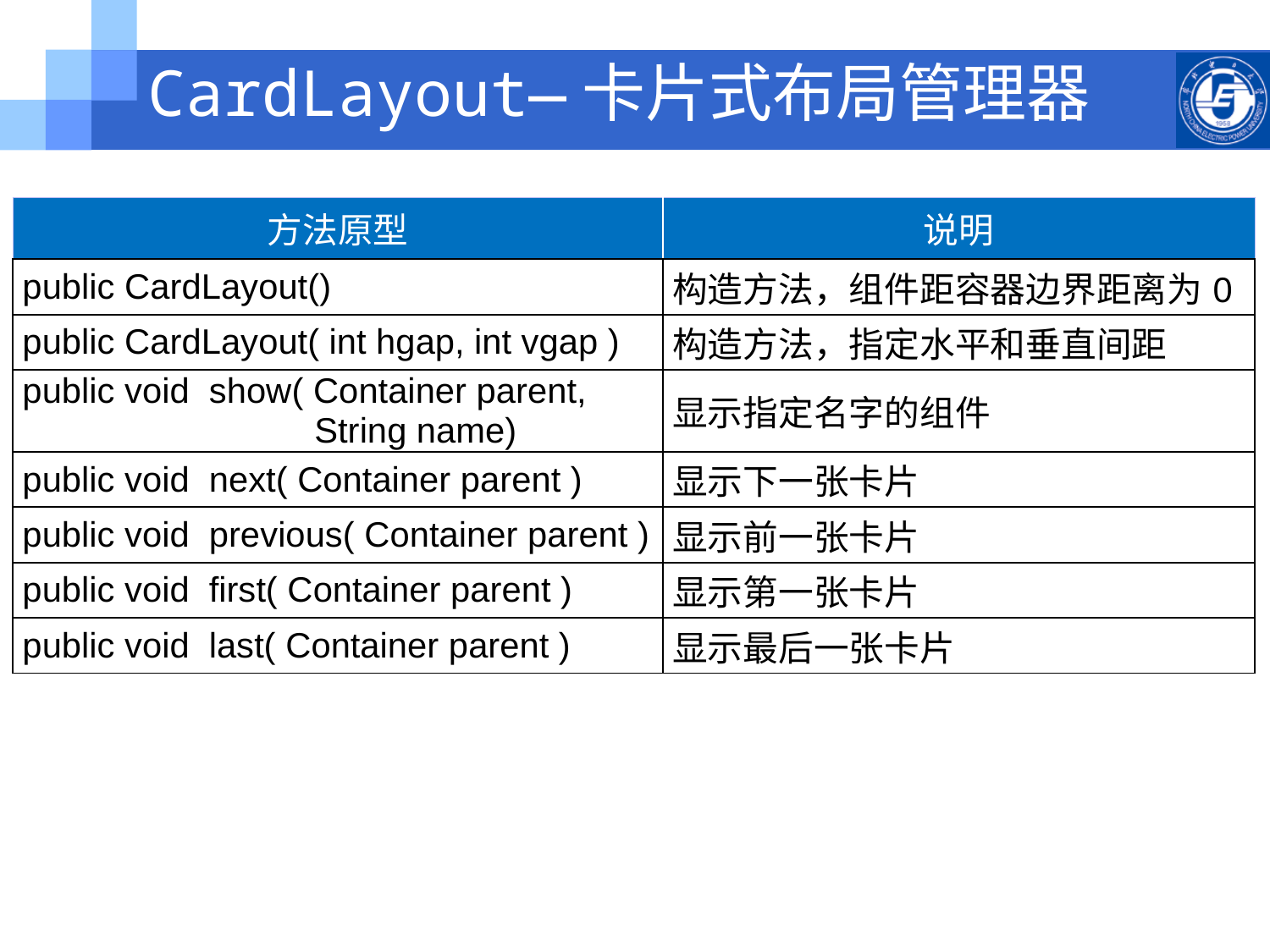

# CardLayout—卡片式布局管理器
| 方法原型 | 说明 |
| --- | --- |
| public CardLayout() | 构造方法，组件距容器边界距离为0 |
| public CardLayout( int hgap, int vgap ) | 构造方法，指定水平和垂直间距 |
| public void show( Container parent, String name) | 显示指定名字的组件 |
| public void next( Container parent ) | 显示下一张卡片 |
| public void previous( Container parent ) | 显示前一张卡片 |
| public void first( Container parent ) | 显示第一张卡片 |
| public void last( Container parent ) | 显示最后一张卡片 |